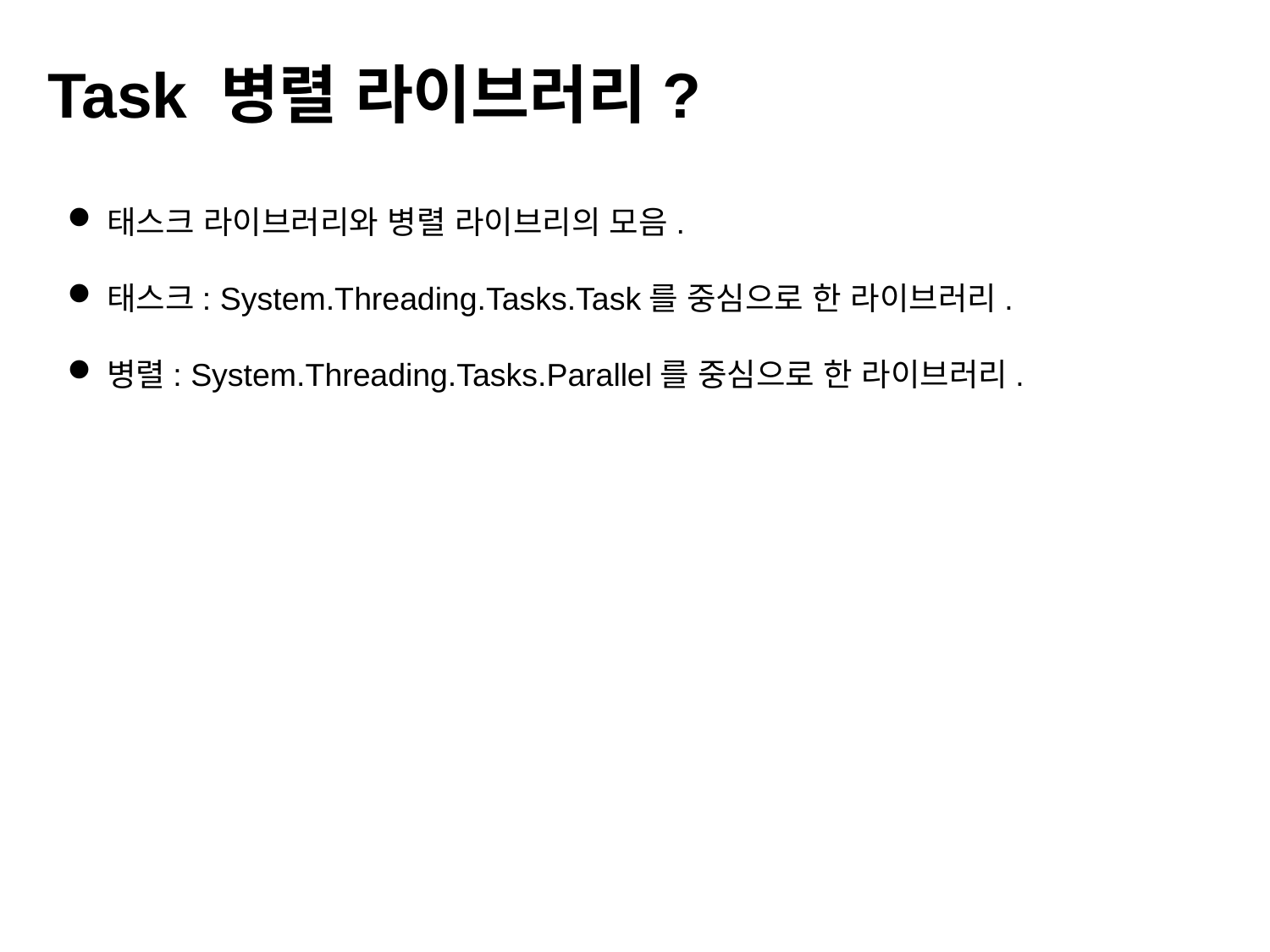

Task 병렬 라이브러리?
태스크 라이브러리와 병렬 라이브리의 모음.

태스크: System.Threading.Tasks.Task를 중심으로 한 라이브러리.
병렬: System.Threading.Tasks.Parallel를 중심으로 한 라이브러리.